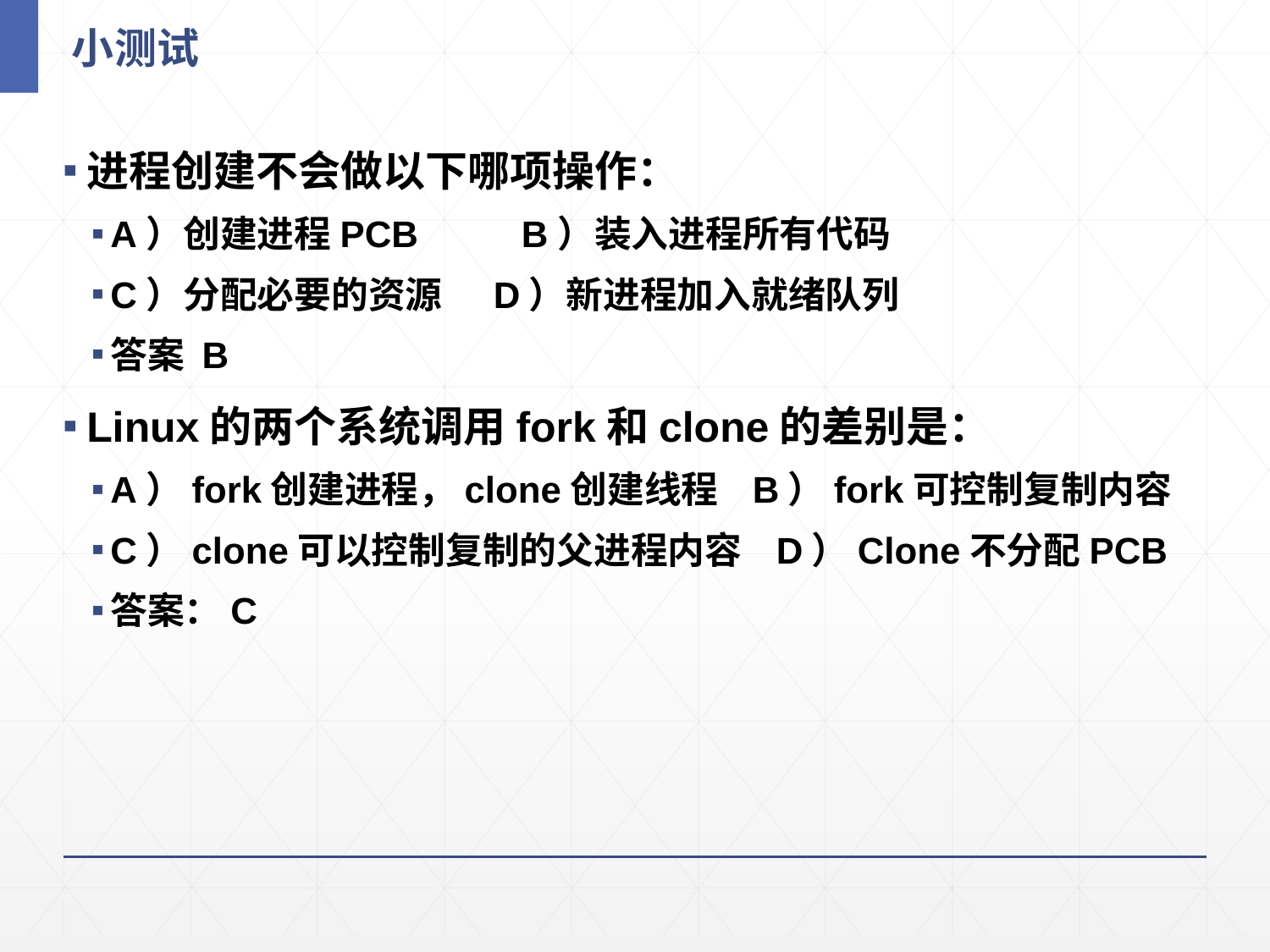

# 小测试
进程创建不会做以下哪项操作：
A）创建进程PCB          B）装入进程所有代码
C）分配必要的资源     D）新进程加入就绪队列
答案 B
Linux的两个系统调用fork和clone的差别是：
A）fork创建进程，clone创建线程   B）fork可控制复制内容
C）clone可以控制复制的父进程内容   D）Clone不分配PCB
答案：C